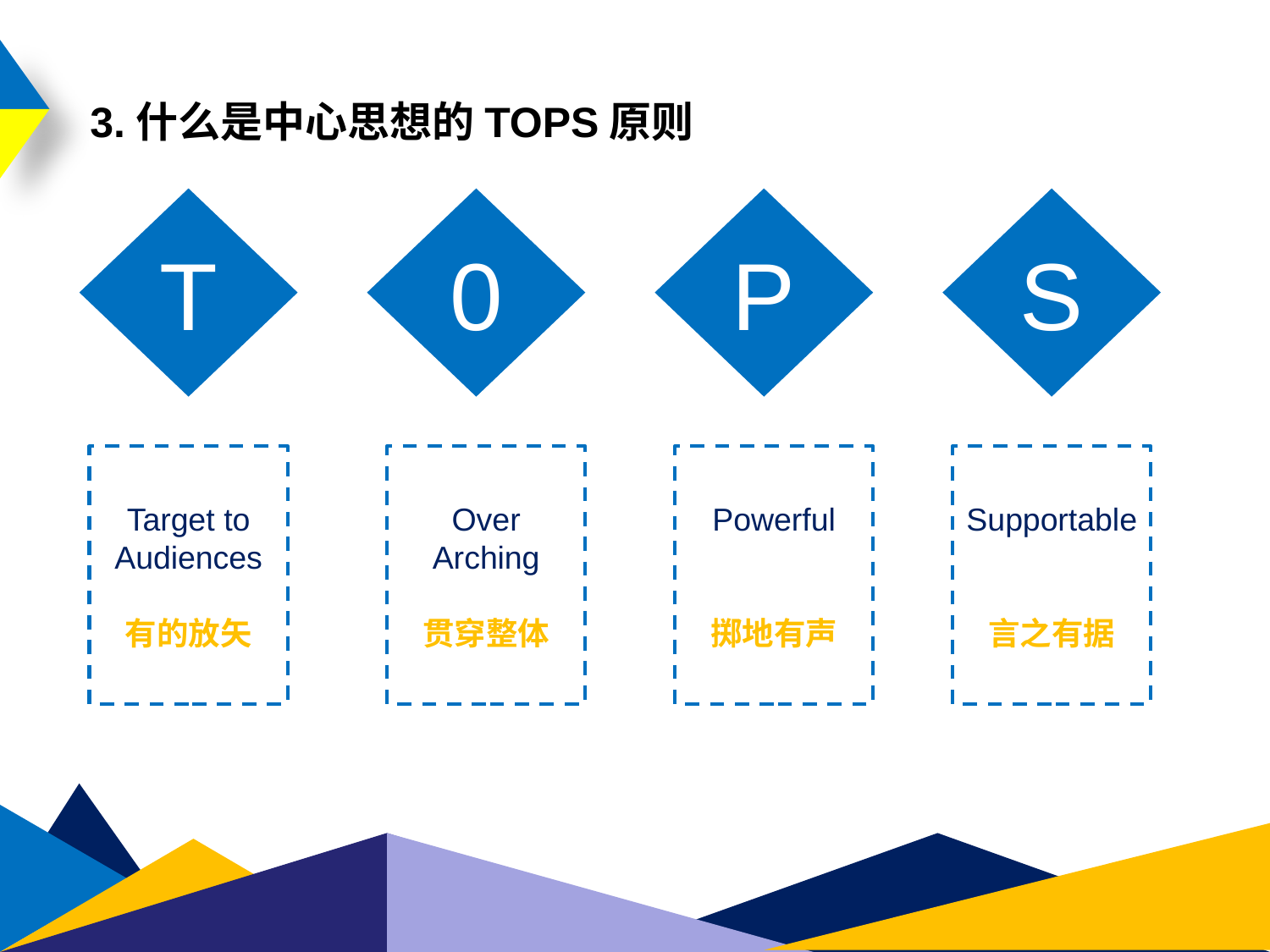

3.什么是中心思想的TOPS原则

T
0
P
S

Target to Audiences

有的放矢

Over Arching

贯穿整体

Powerful

掷地有声

Supportable

言之有据